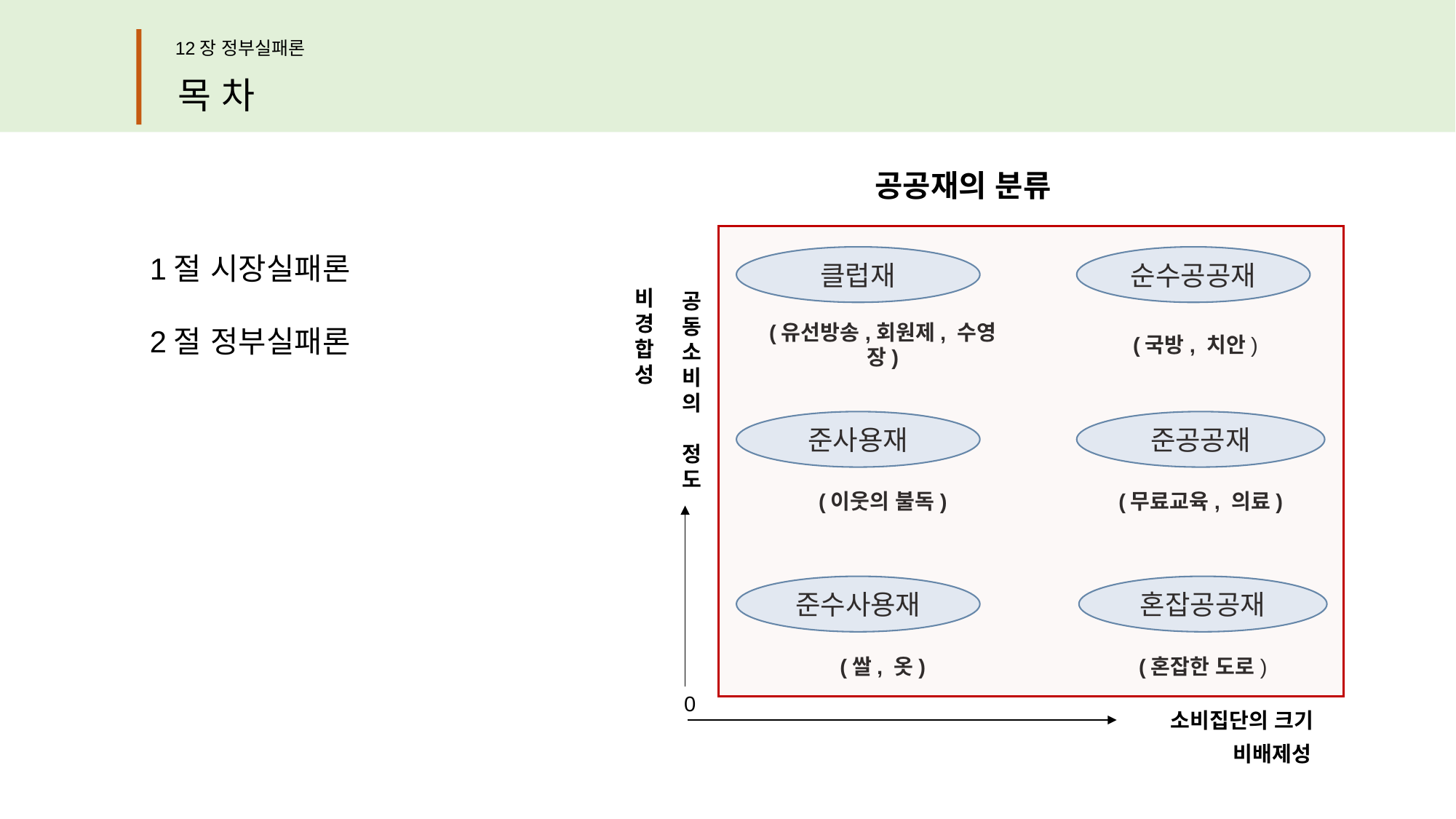

12장 정부실패론
목 차
공공재의 분류

클럽재
순수공공재
비경합성
공
동
소
비
의

정
도
(유선방송,회원제, 수영장)
(국방, 치안)
준사용재
준공공재
(무료교육, 의료)
(이웃의 불독)
준수사용재
혼잡공공재
(쌀, 옷)
(혼잡한 도로)
0
소비집단의 크기
비배제성
1절 시장실패론
2절 정부실패론